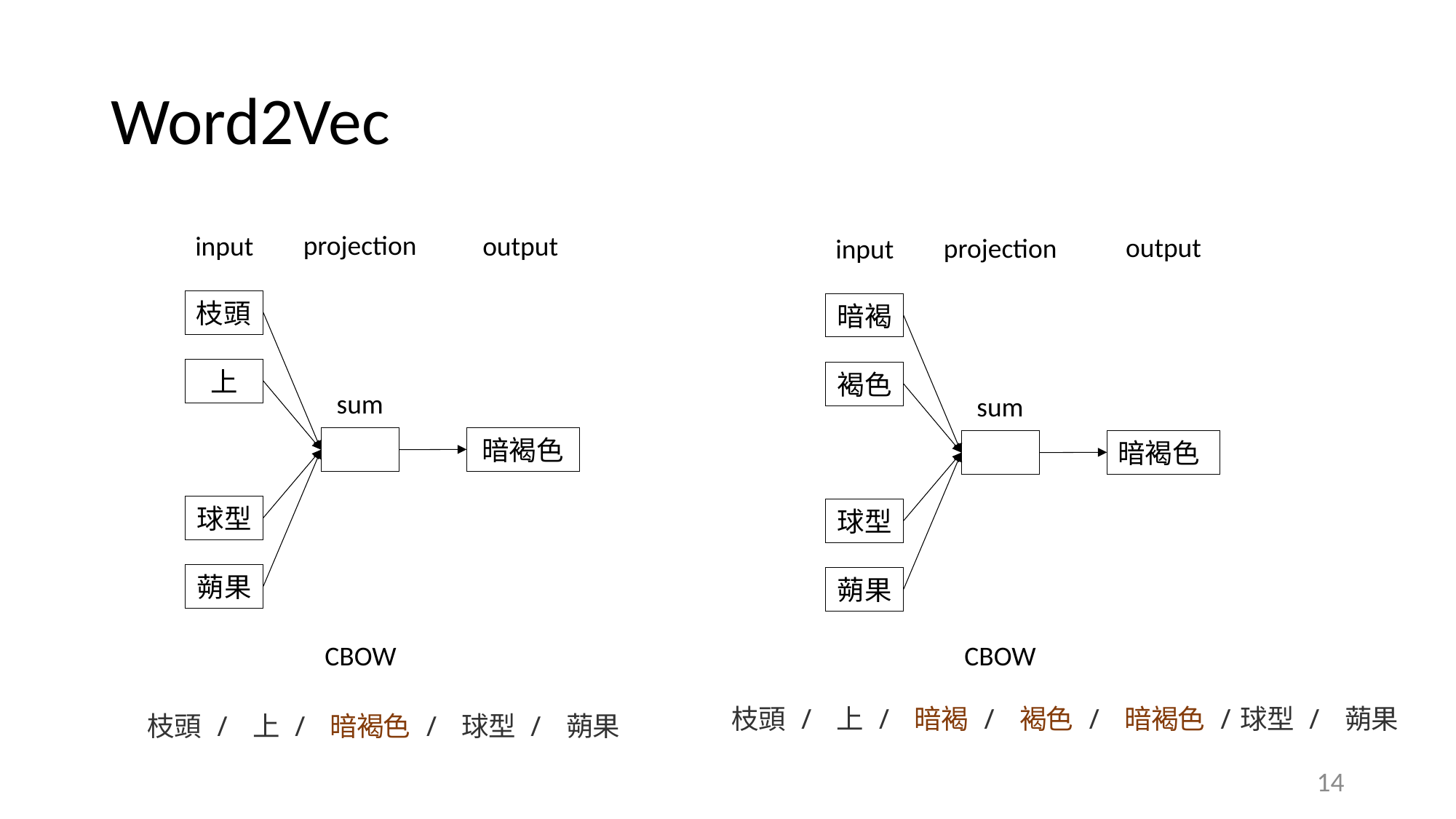

# Word2Vec
projection
output
input
output
projection
input
枝頭
暗褐
上
褐色
sum
sum

暗褐色

暗褐色
球型
球型
蒴果
蒴果
CBOW
CBOW
枝頭 / 上 / 暗褐 / 褐色 / 暗褐色 /球型 / 蒴果
枝頭 / 上 / 暗褐色 / 球型 / 蒴果
14